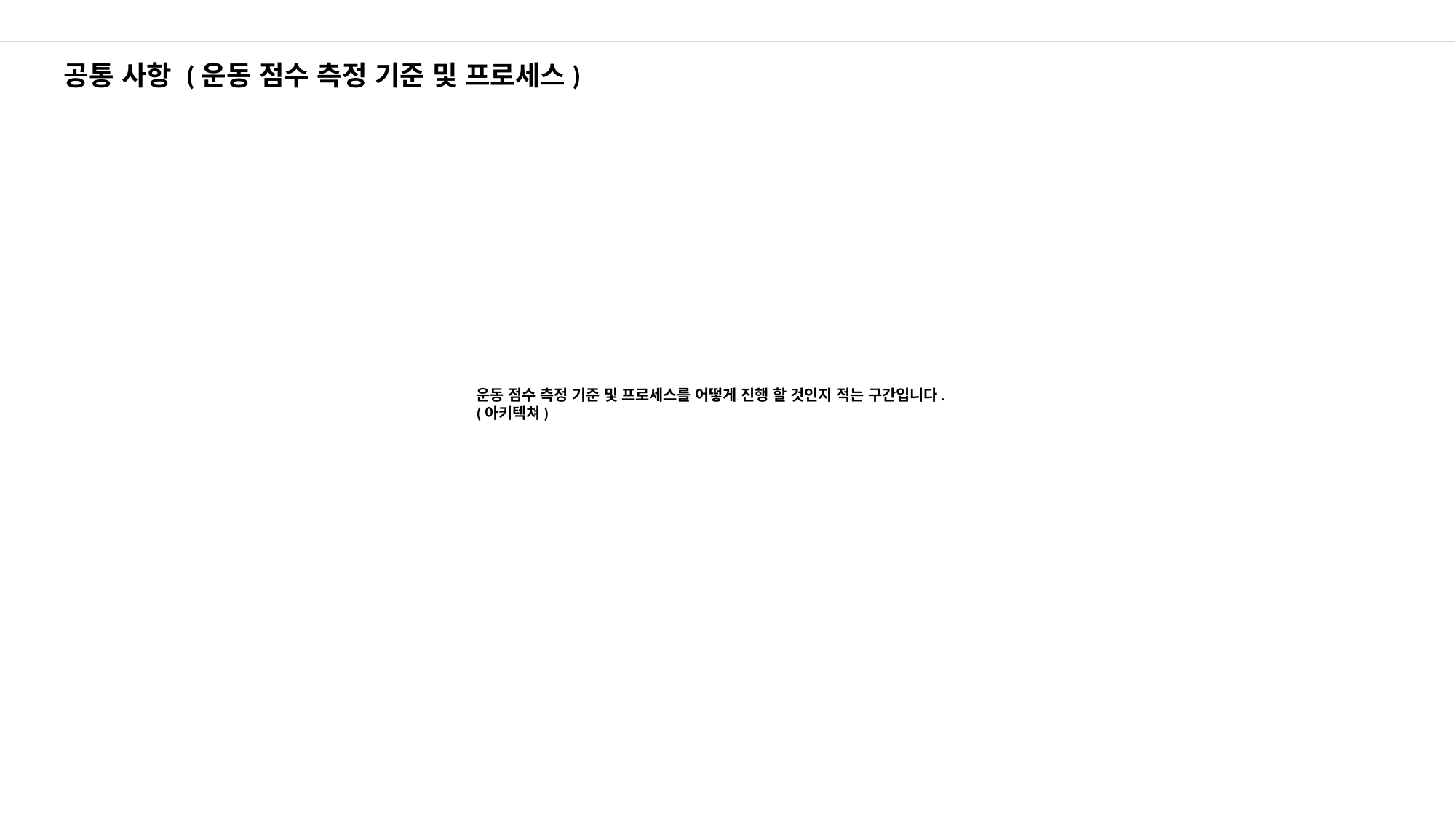

공통 사항 (운동 점수 측정 기준 및 프로세스)
운동 점수 측정 기준 및 프로세스를 어떻게 진행 할 것인지 적는 구간입니다.
(아키텍쳐)